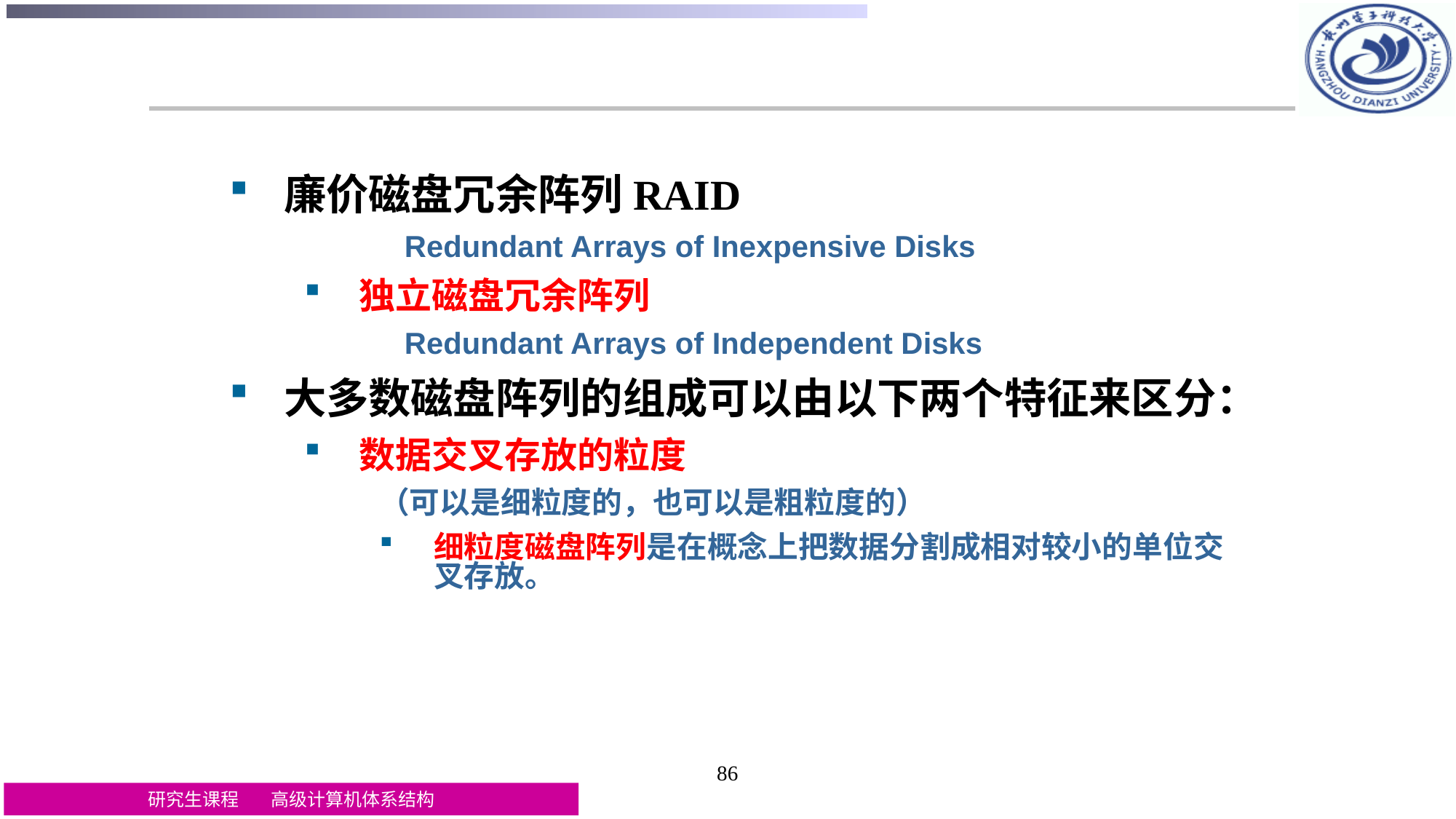

廉价磁盘冗余阵列RAID
   Redundant Arrays of Inexpensive Disks
独立磁盘冗余阵列
   Redundant Arrays of Independent Disks
大多数磁盘阵列的组成可以由以下两个特征来区分：
数据交叉存放的粒度
（可以是细粒度的，也可以是粗粒度的）
细粒度磁盘阵列是在概念上把数据分割成相对较小的单位交叉存放。
86